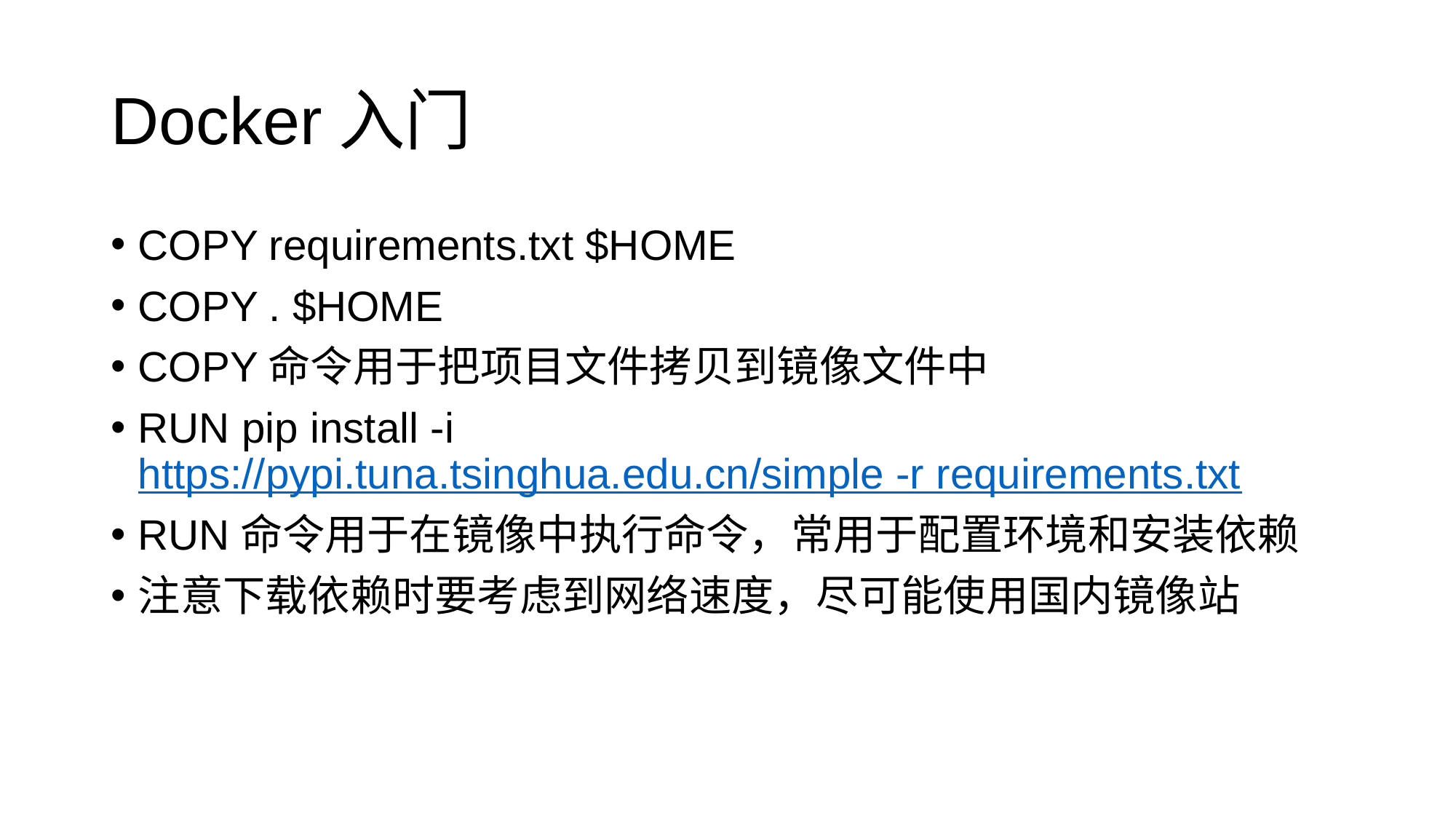

# Docker入门
COPY requirements.txt $HOME
COPY . $HOME
COPY命令用于把项目文件拷贝到镜像文件中
RUN pip install -i https://pypi.tuna.tsinghua.edu.cn/simple -r requirements.txt
RUN命令用于在镜像中执行命令，常用于配置环境和安装依赖
注意下载依赖时要考虑到网络速度，尽可能使用国内镜像站